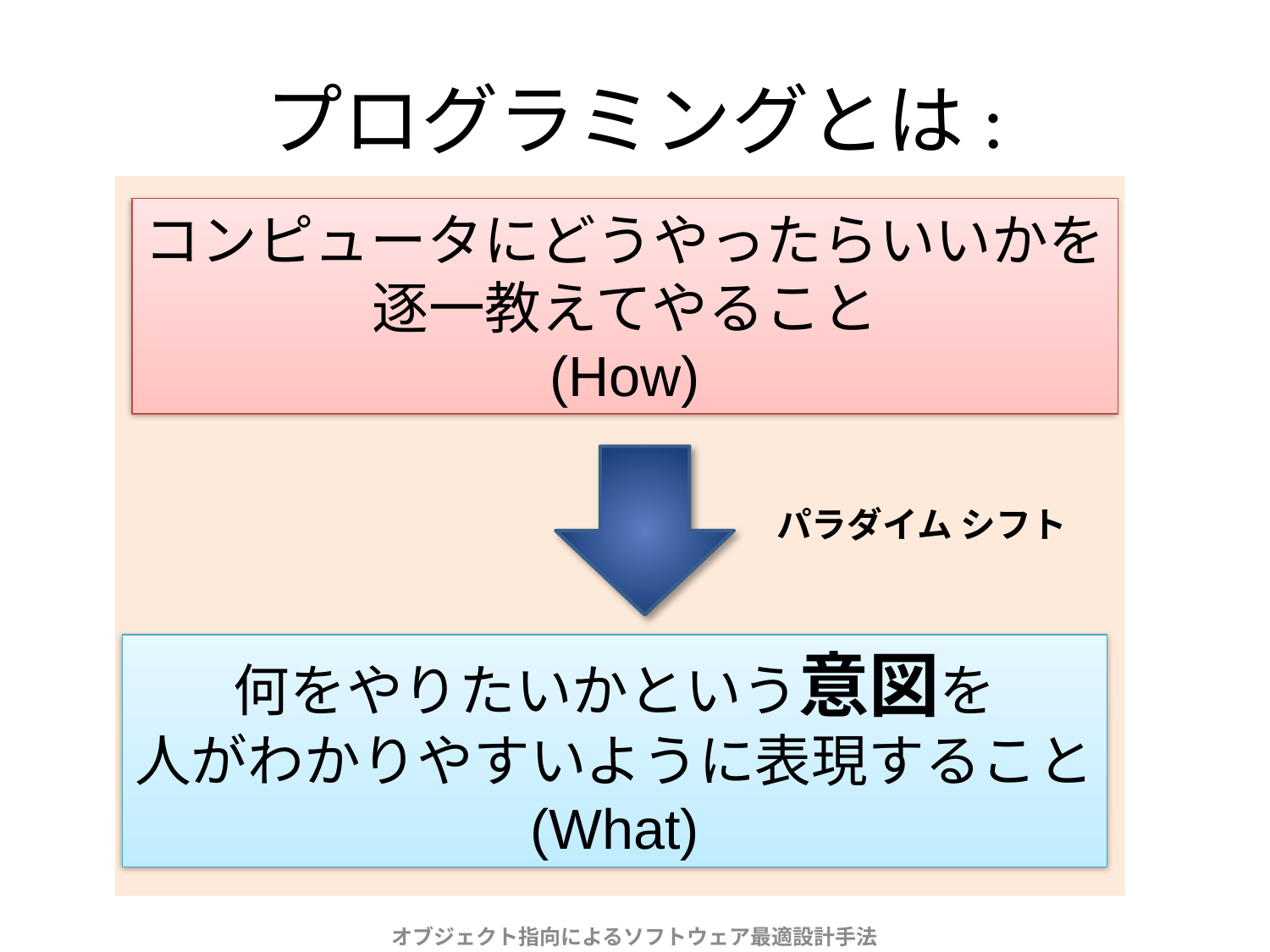

# プログラミングとは:

コンピュータにどうやったらいいかを
逐一教えてやること
(How)

パラダイム シフト
何をやりたいかという意図を
人がわかりやすいように表現すること
(What)
オブジェクト指向によるソフトウェア最適設計手法